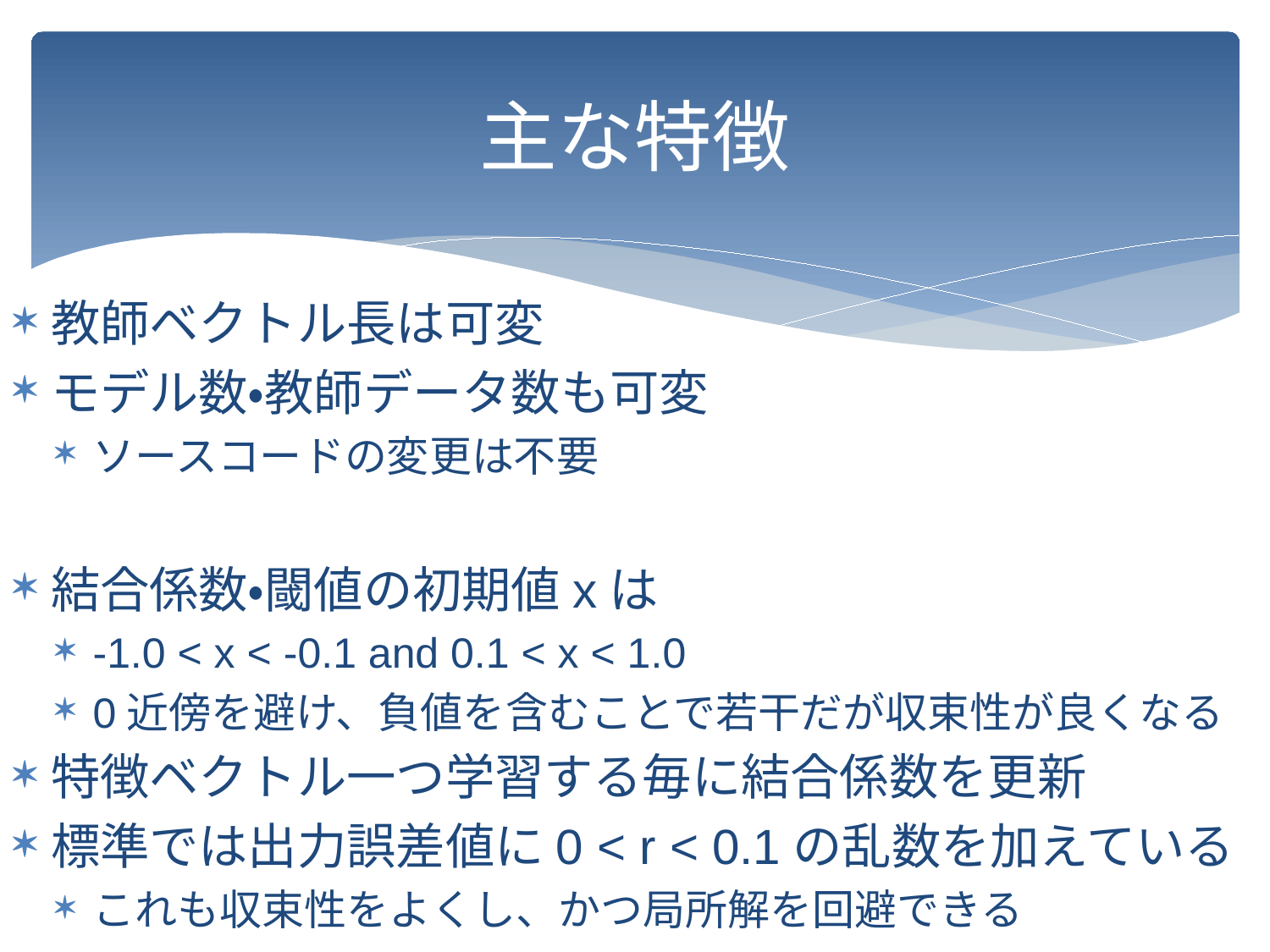

# 主な特徴
教師ベクトル長は可変
モデル数・教師データ数も可変
ソースコードの変更は不要

結合係数・閾値の初期値xは
-1.0 < x < -0.1 and 0.1 < x < 1.0
0近傍を避け、負値を含むことで若干だが収束性が良くなる
特徴ベクトル一つ学習する毎に結合係数を更新
標準では出力誤差値に0 < r < 0.1の乱数を加えている
これも収束性をよくし、かつ局所解を回避できる